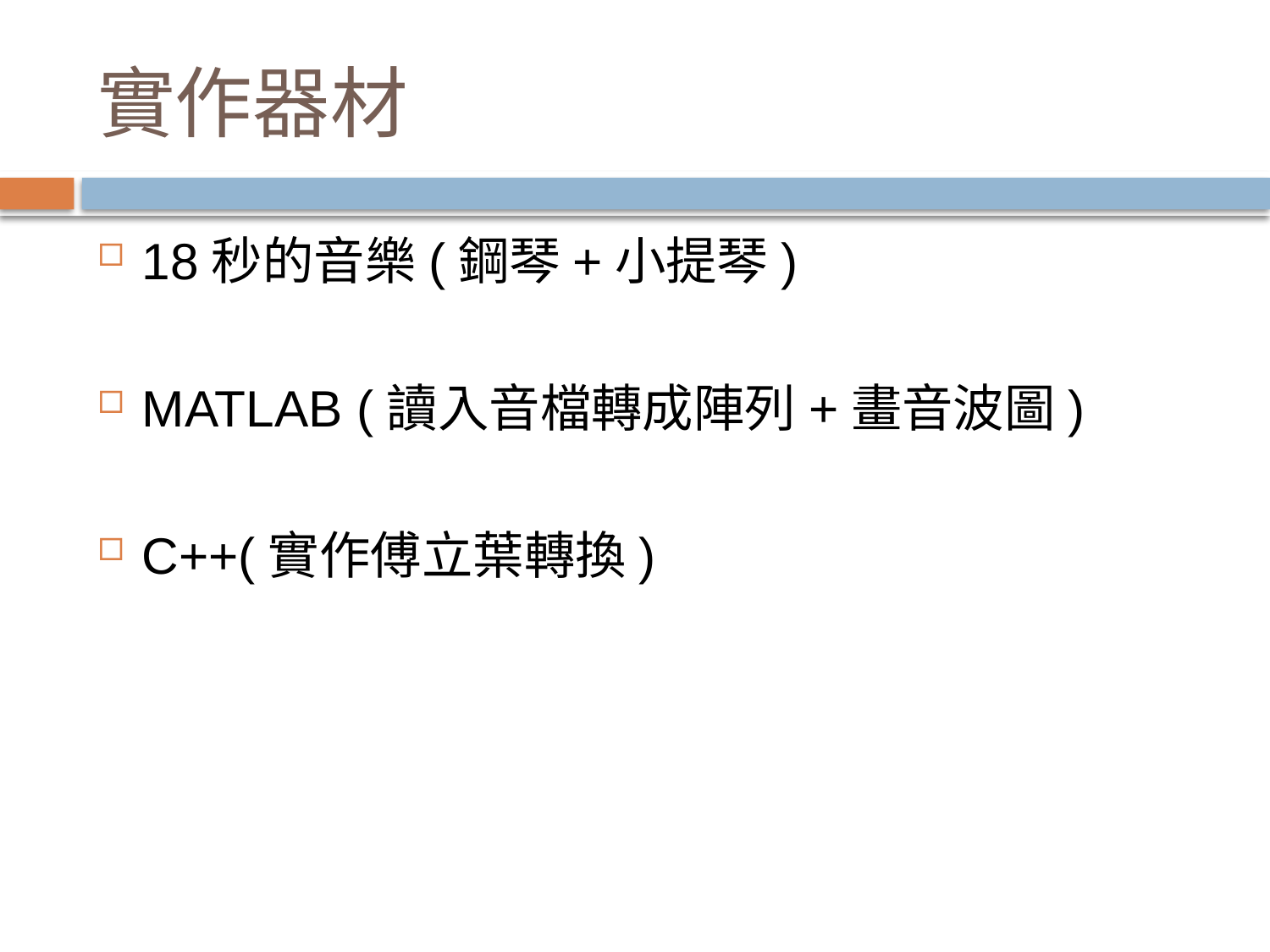

# 實作器材
18秒的音樂(鋼琴+小提琴)

MATLAB (讀入音檔轉成陣列+畫音波圖)

C++(實作傅立葉轉換)